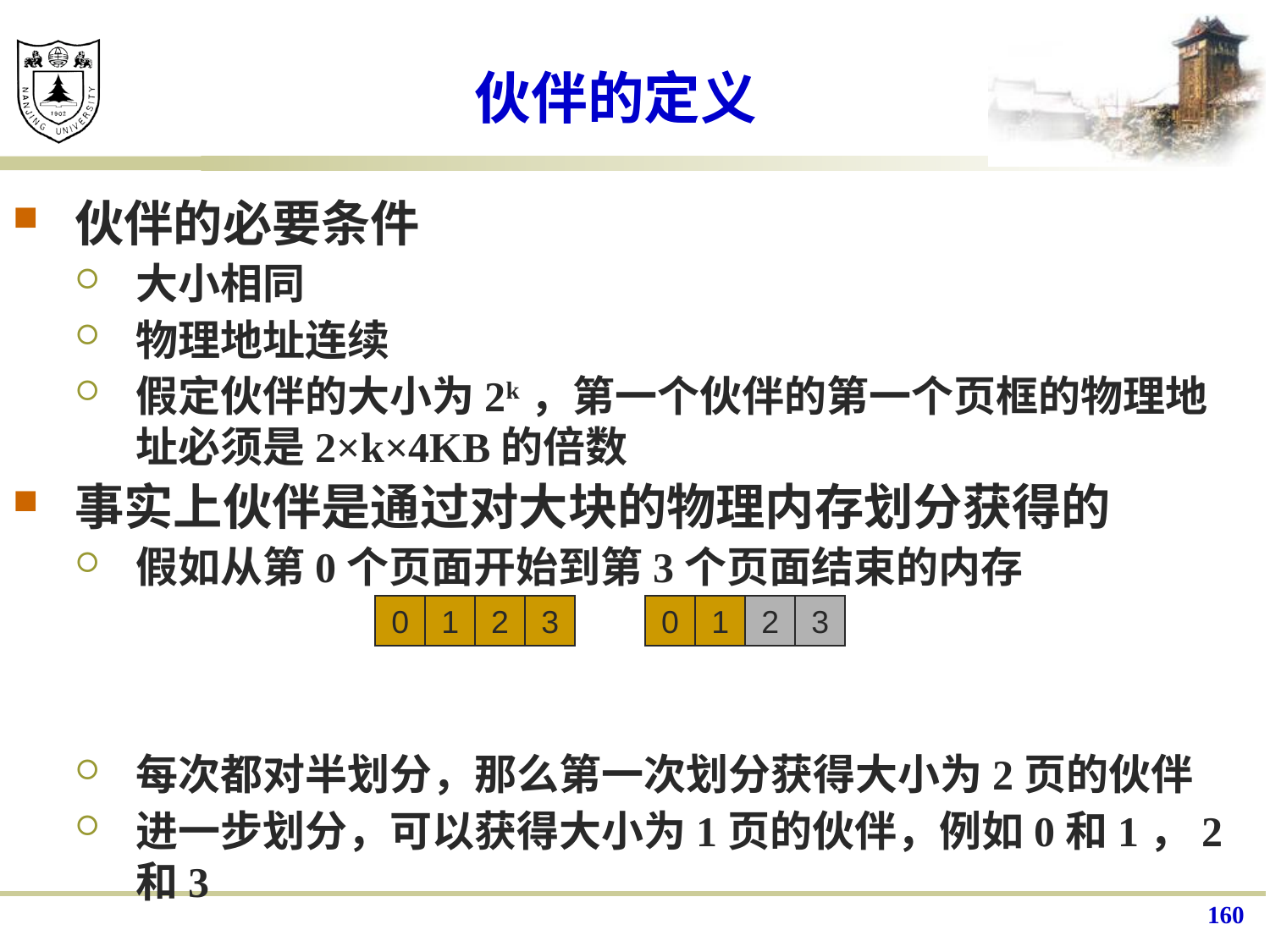

# 伙伴的定义
伙伴的必要条件
大小相同
物理地址连续
假定伙伴的大小为2k，第一个伙伴的第一个页框的物理地址必须是2×k×4KB的倍数
事实上伙伴是通过对大块的物理内存划分获得的
假如从第0个页面开始到第3个页面结束的内存

每次都对半划分，那么第一次划分获得大小为2页的伙伴
进一步划分，可以获得大小为1页的伙伴，例如0和1，2和3
0
1
2
3
0
1
2
3
160